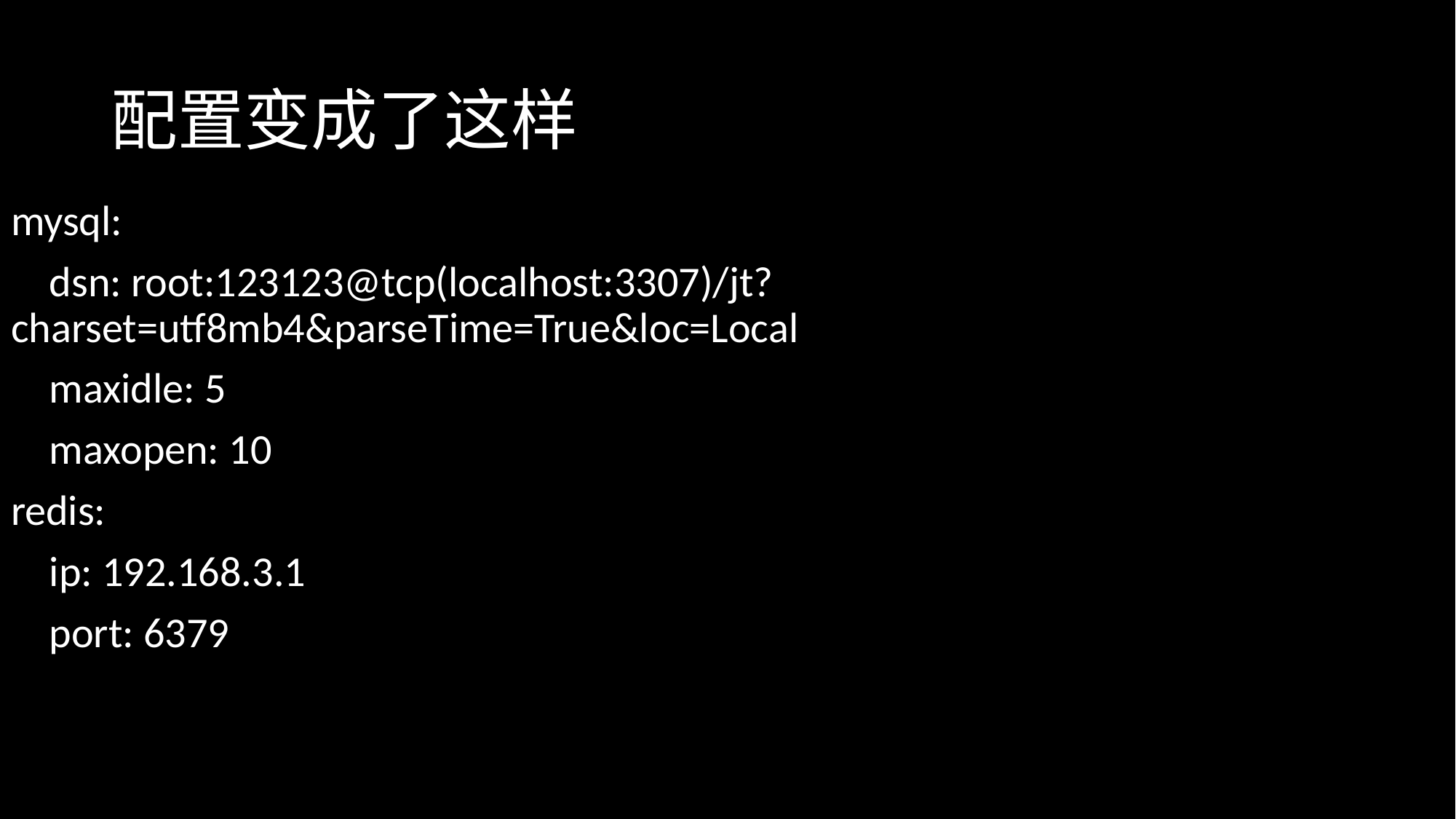

# 配置变成了这样
mysql:
    dsn: root:123123@tcp(localhost:3307)/jt?charset=utf8mb4&parseTime=True&loc=Local
    maxidle: 5
    maxopen: 10
redis:
    ip: 192.168.3.1
    port: 6379